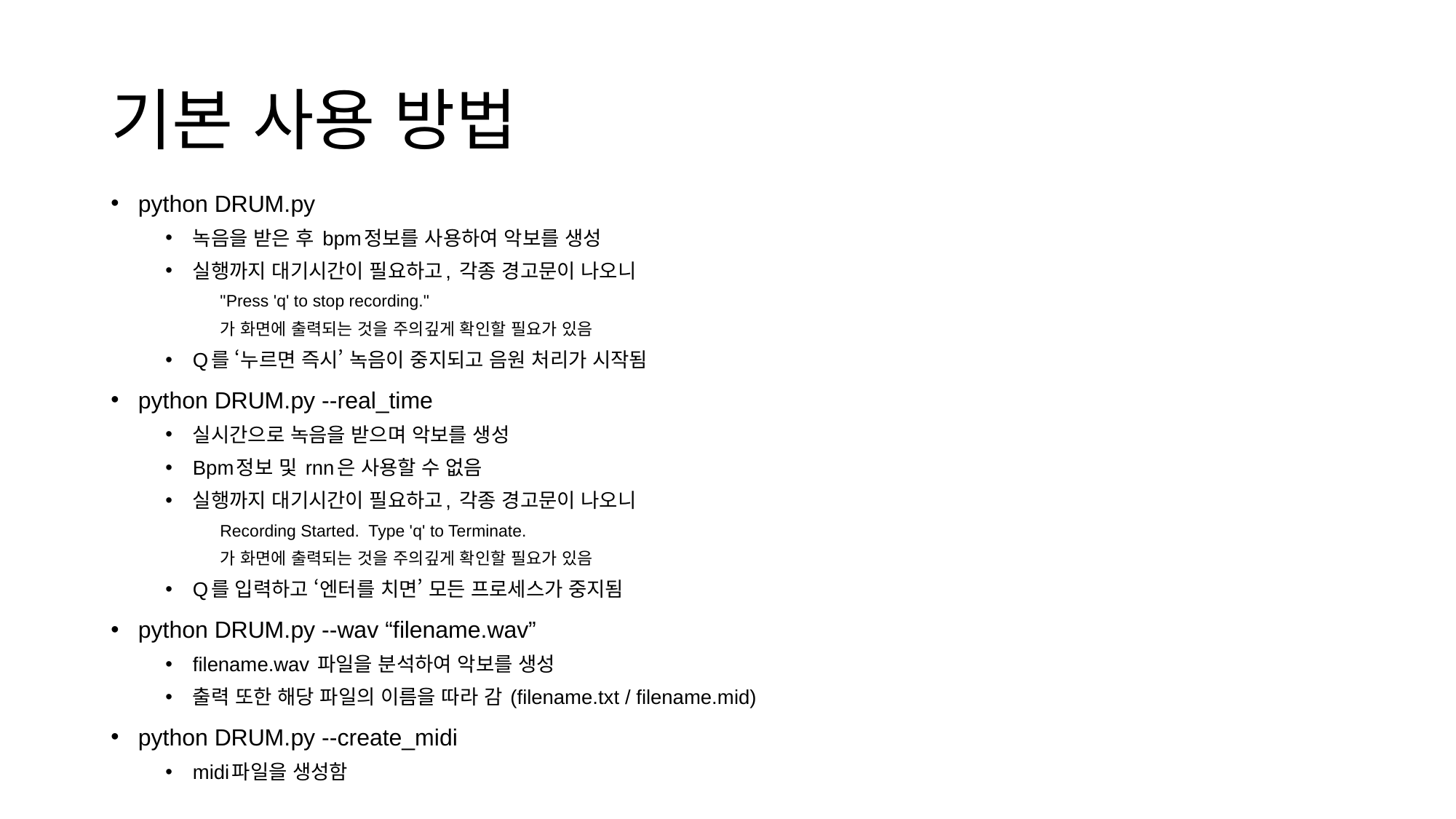

# 기본 사용 방법
python DRUM.py
녹음을 받은 후 bpm정보를 사용하여 악보를 생성
실행까지 대기시간이 필요하고, 각종 경고문이 나오니
"Press 'q' to stop recording."
가 화면에 출력되는 것을 주의깊게 확인할 필요가 있음
Q를 ‘누르면 즉시’ 녹음이 중지되고 음원 처리가 시작됨
python DRUM.py --real_time
실시간으로 녹음을 받으며 악보를 생성
Bpm정보 및 rnn은 사용할 수 없음
실행까지 대기시간이 필요하고, 각종 경고문이 나오니
Recording Started.  Type 'q' to Terminate.
가 화면에 출력되는 것을 주의깊게 확인할 필요가 있음
Q를 입력하고 ‘엔터를 치면’ 모든 프로세스가 중지됨
python DRUM.py --wav “filename.wav”
filename.wav 파일을 분석하여 악보를 생성
출력 또한 해당 파일의 이름을 따라 감 (filename.txt / filename.mid)
python DRUM.py --create_midi
midi파일을 생성함